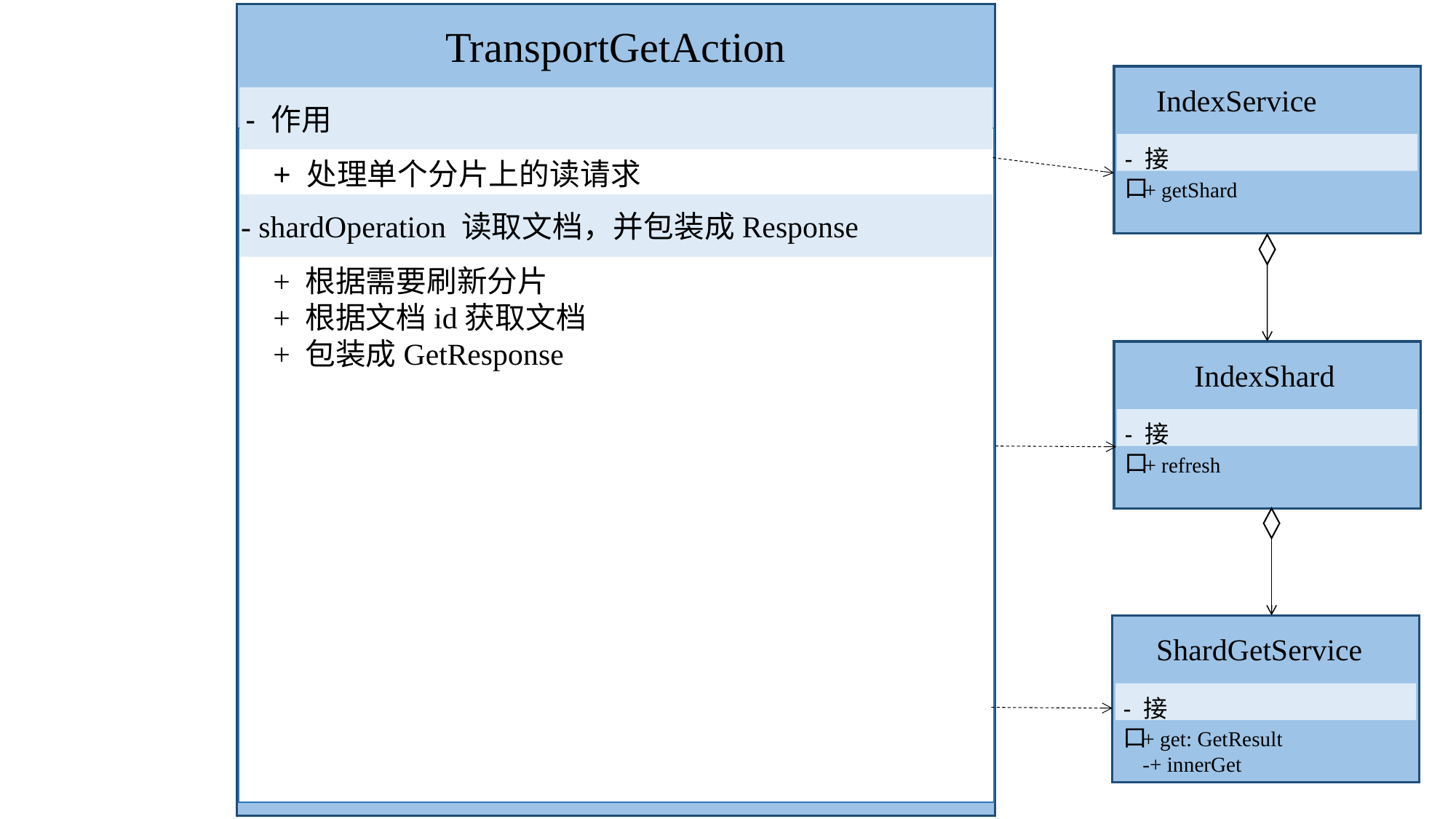

TransportGetAction

IndexService

- 接口
+ getShard

- 作用
+ 处理单个分片上的读请求

- shardOperation 读取文档，并包装成Response
+ 根据需要刷新分片
+ 根据文档id获取文档
+ 包装成GetResponse

IndexShard

- 接口
+ refresh

ShardGetService

- 接口
+ get: GetResult
-+ innerGet